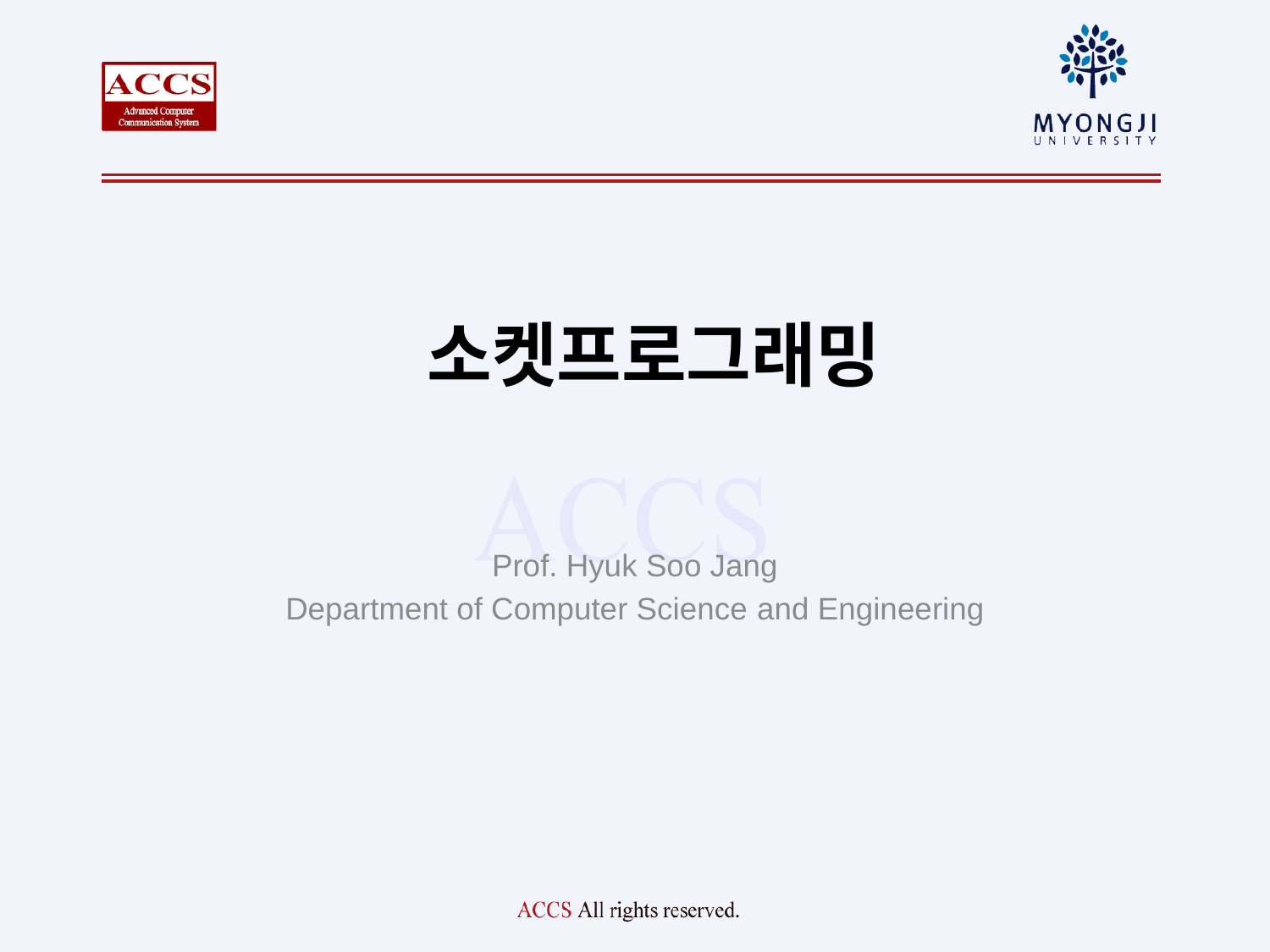

# 소켓프로그래밍
Prof. Hyuk Soo Jang
Department of Computer Science and Engineering